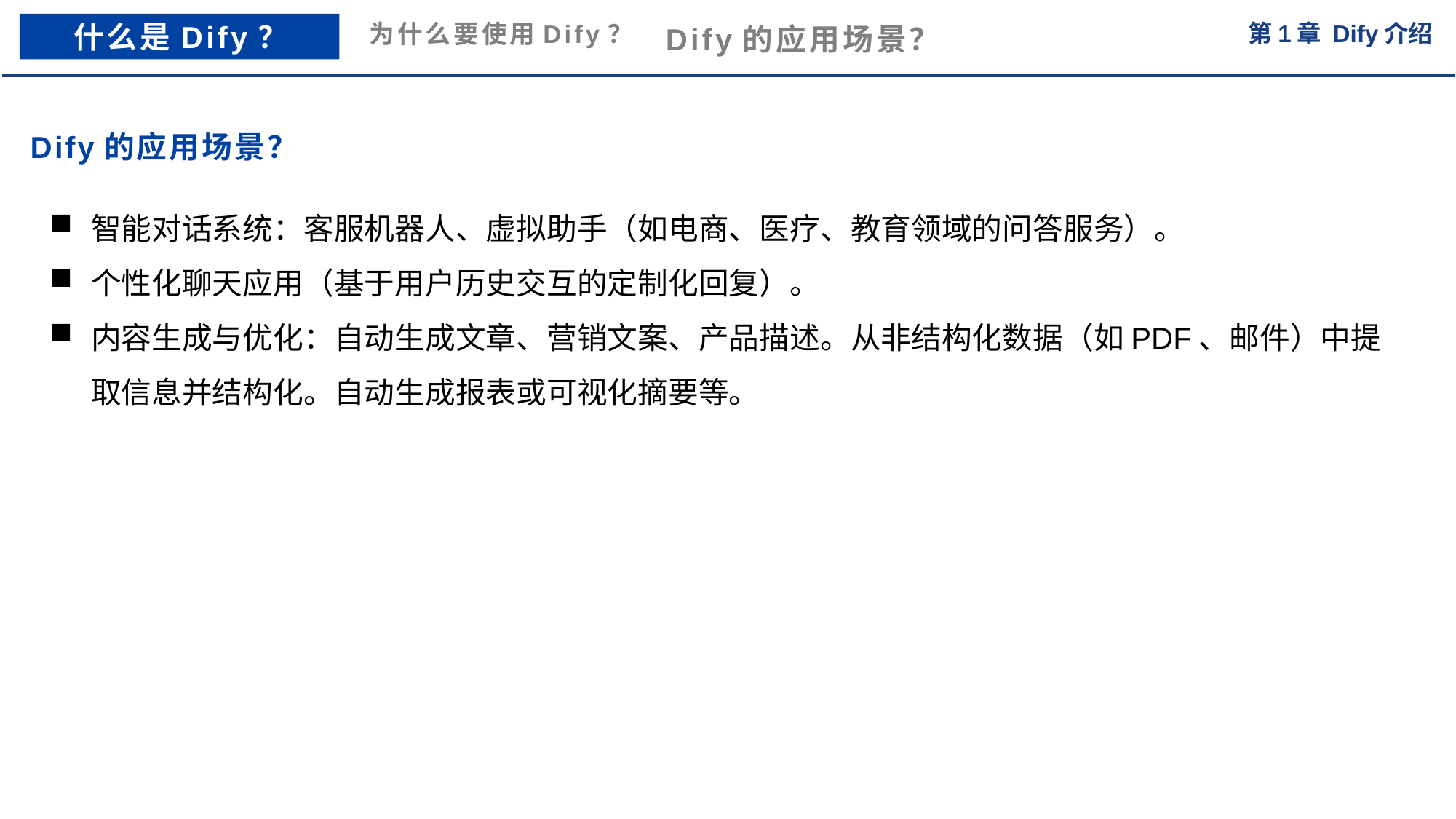

什么是Dify？
第1章 Dify介绍

为什么要使用Dify？
Dify的应用场景？
Dify的应用场景？
智能对话系统：客服机器人、虚拟助手（如电商、医疗、教育领域的问答服务）。
个性化聊天应用（基于用户历史交互的定制化回复）。
内容生成与优化：自动生成文章、营销文案、产品描述。从非结构化数据（如PDF、邮件）中提取信息并结构化。自动生成报表或可视化摘要等。